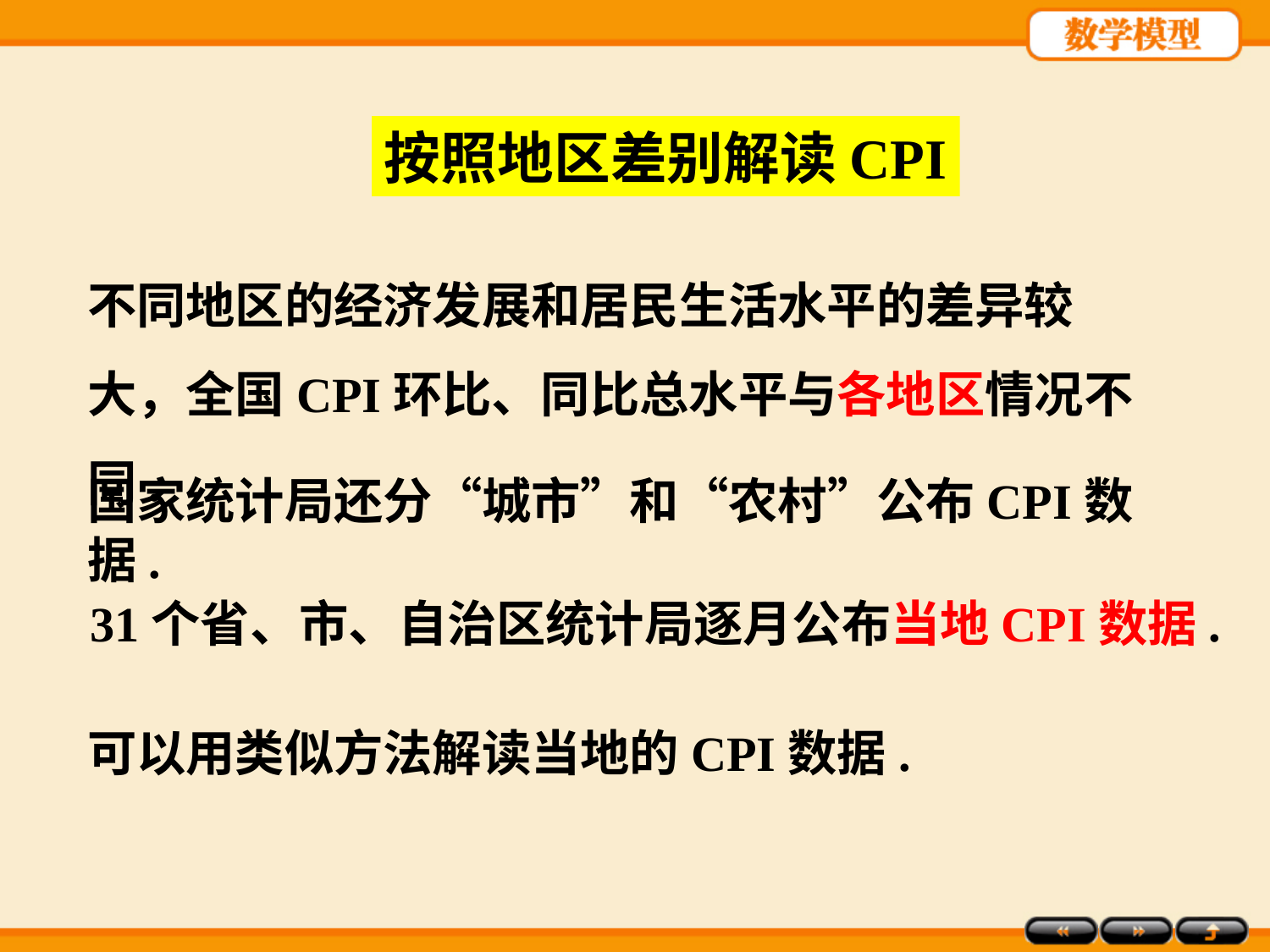

按照地区差别解读CPI
不同地区的经济发展和居民生活水平的差异较大，全国CPI环比、同比总水平与各地区情况不同.
国家统计局还分“城市”和“农村”公布CPI数据.
31个省、市、自治区统计局逐月公布当地CPI数据.
可以用类似方法解读当地的CPI数据.